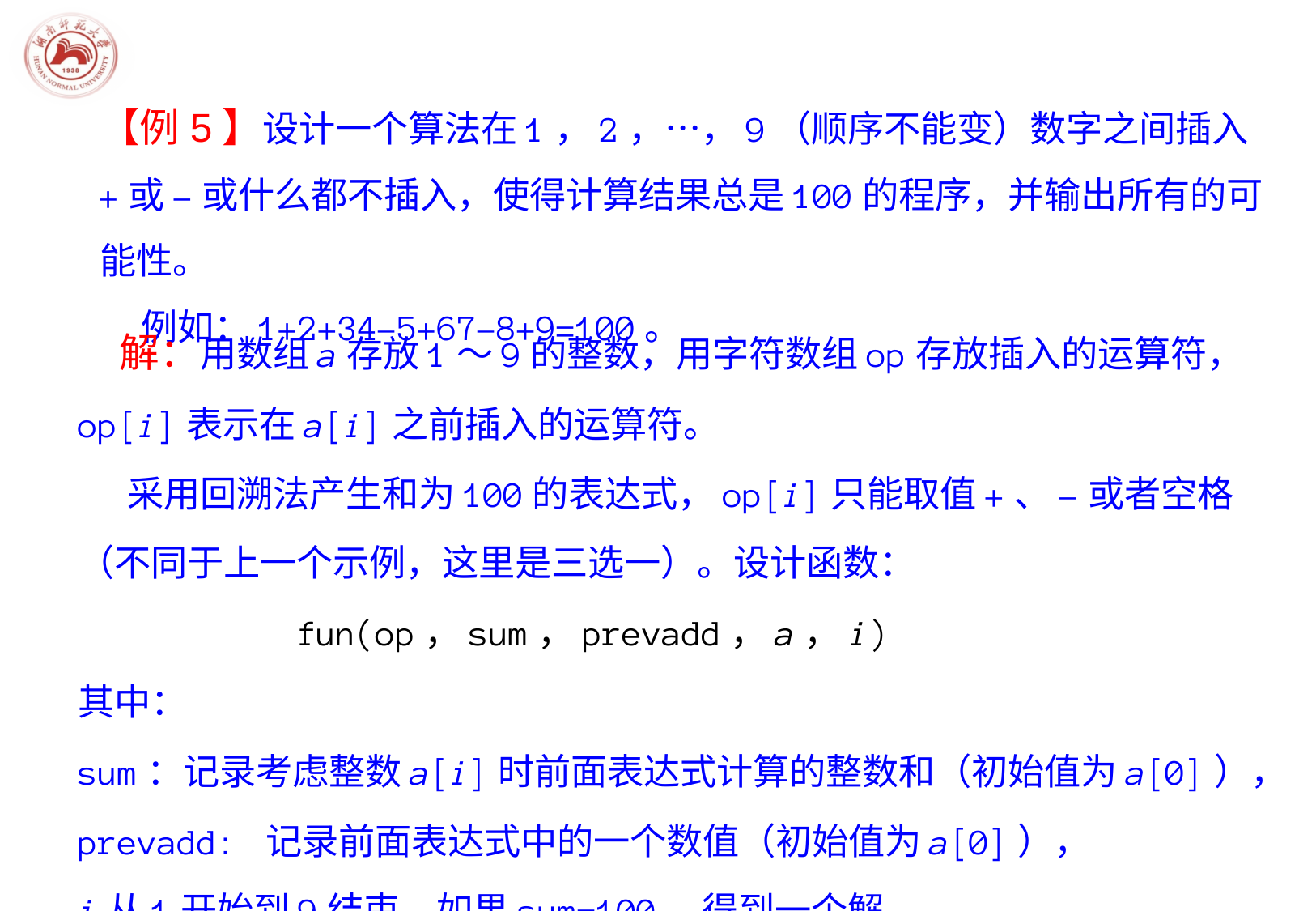

【例5】设计一个算法在1，2，…，9（顺序不能变）数字之间插入+或-或什么都不插入，使得计算结果总是100的程序，并输出所有的可能性。
    例如：1+2+34–5+67–8+9=100。
    解：用数组a存放1～9的整数，用字符数组op存放插入的运算符，op[i]表示在a[i]之前插入的运算符。
     采用回溯法产生和为100的表达式，op[i]只能取值+、-或者空格（不同于上一个示例，这里是三选一）。设计函数：
           fun(op，sum，prevadd，a，i)
其中：
sum：记录考虑整数a[i]时前面表达式计算的整数和（初始值为a[0]），
prevadd: 记录前面表达式中的一个数值（初始值为a[0]），
i从1开始到9结束，如果sum=100，得到一个解。